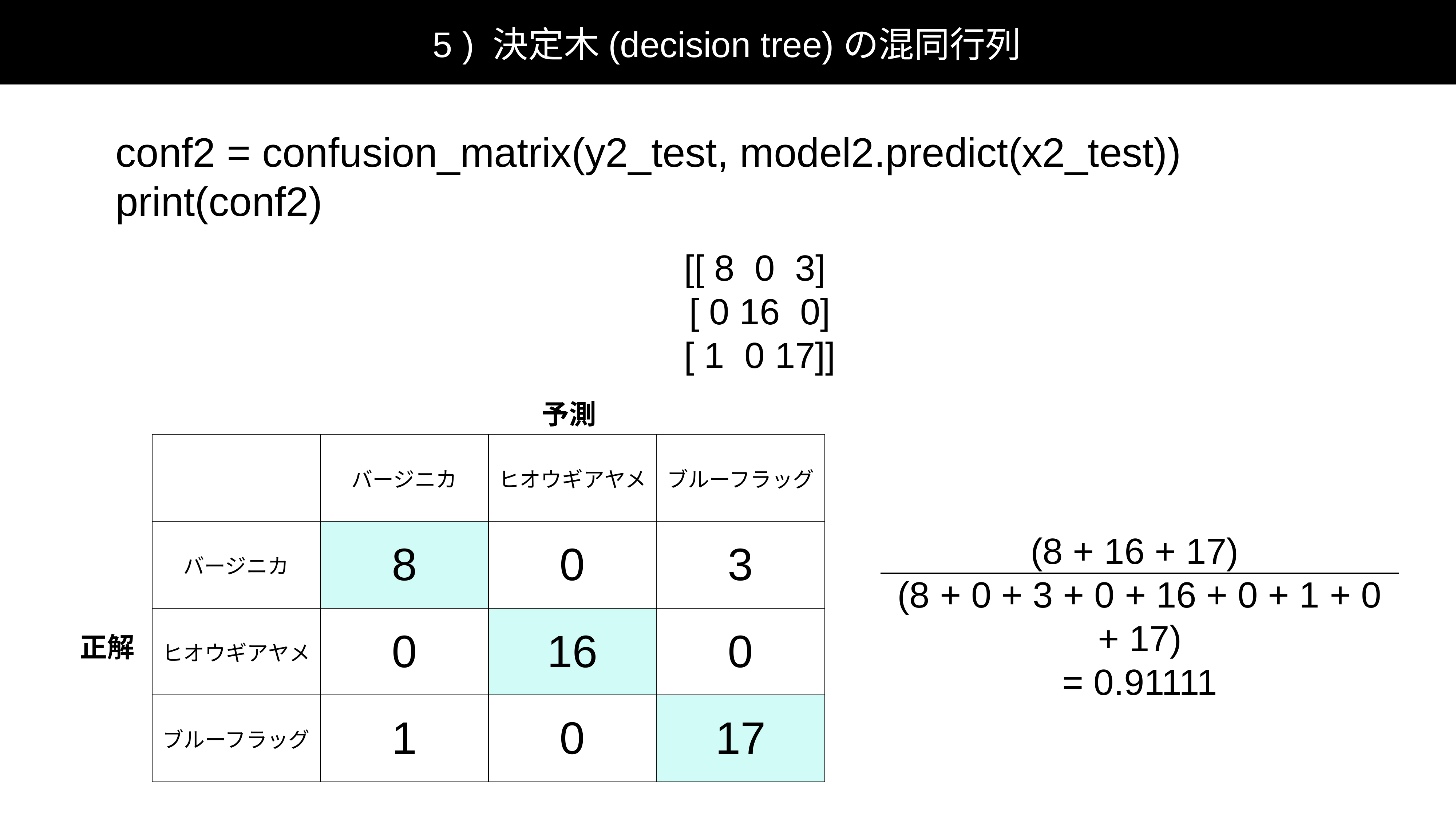

5 ) 決定木(decision tree)の混同行列
conf2 = confusion_matrix(y2_test, model2.predict(x2_test))
print(conf2)
[[ 8  0  3]
 [ 0 16  0]
 [ 1  0 17]]
予測

|  | バージニカ | ヒオウギアヤメ | ブルーフラッグ |
| --- | --- | --- | --- |
| バージニカ | 8 | 0 | 3 |
| ヒオウギアヤメ | 0 | 16 | 0 |
| ブルーフラッグ | 1 | 0 | 17 |
(8 + 16 + 17)
(8 + 0 + 3 + 0 + 16 + 0 + 1 + 0 + 17)
= 0.91111
正解